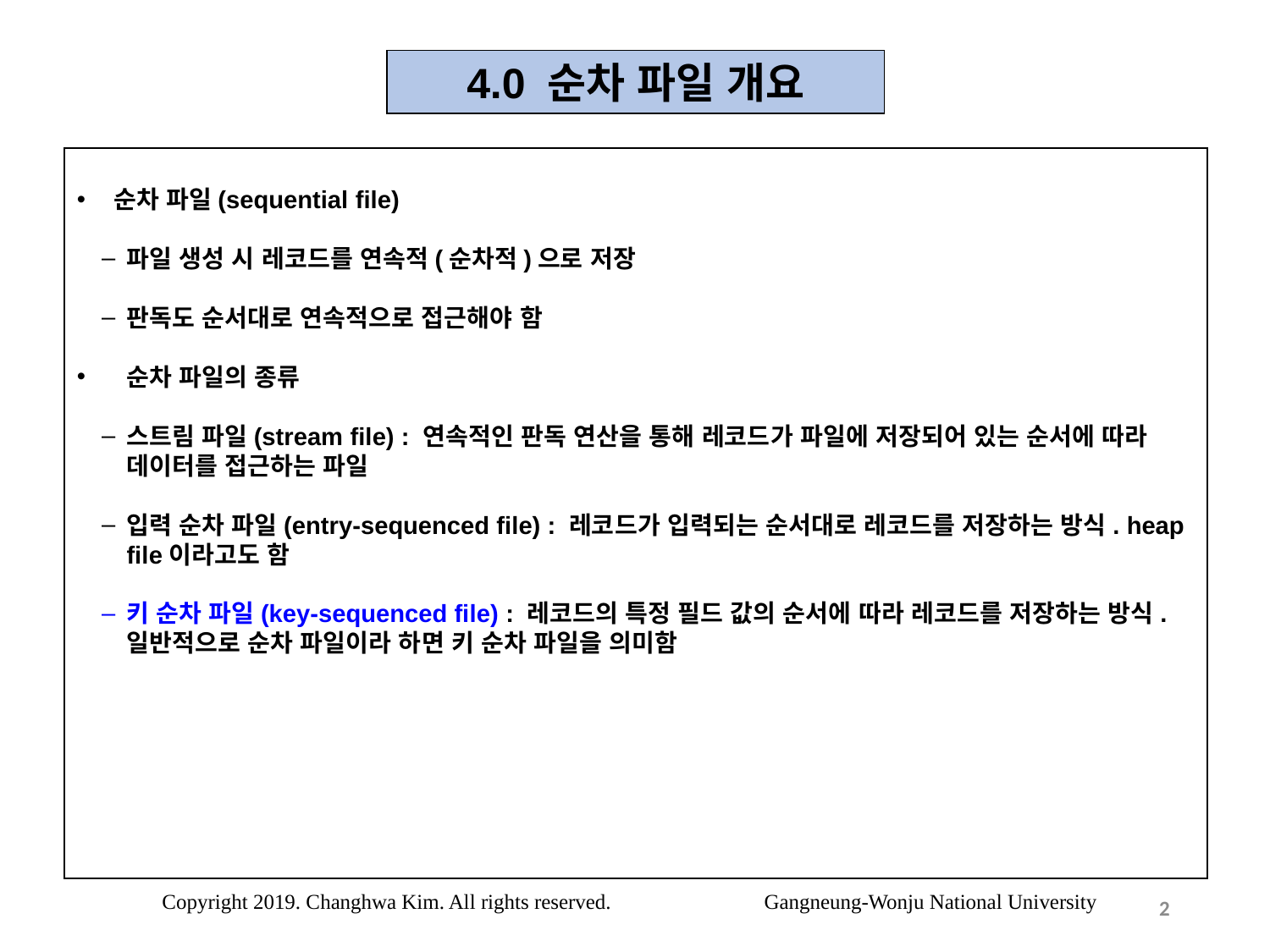

4.0 순차 파일 개요

순차 파일(sequential file)

파일 생성 시 레코드를 연속적(순차적)으로 저장

판독도 순서대로 연속적으로 접근해야 함

 순차 파일의 종류

스트림 파일(stream file) : 연속적인 판독 연산을 통해 레코드가 파일에 저장되어 있는 순서에 따라 데이터를 접근하는 파일

입력 순차 파일(entry-sequenced file) : 레코드가 입력되는 순서대로 레코드를 저장하는 방식. heap file이라고도 함

키 순차 파일(key-sequenced file) : 레코드의 특정 필드 값의 순서에 따라 레코드를 저장하는 방식. 일반적으로 순차 파일이라 하면 키 순차 파일을 의미함
Copyright 2019. Changhwa Kim. All rights reserved.                             Gangneung-Wonju National University
2